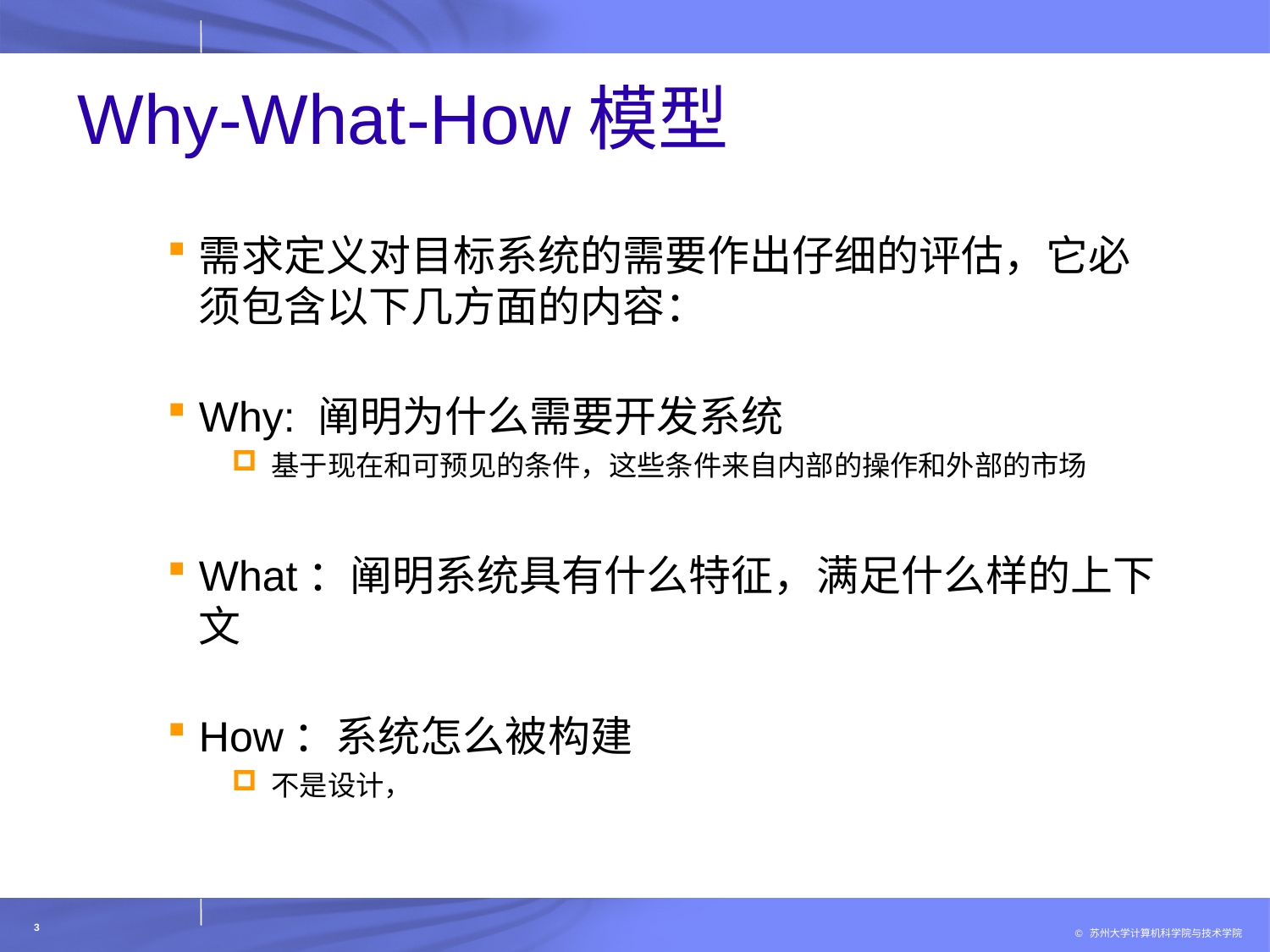

# Why-What-How模型
需求定义对目标系统的需要作出仔细的评估，它必须包含以下几方面的内容：

Why: 阐明为什么需要开发系统
基于现在和可预见的条件，这些条件来自内部的操作和外部的市场

What：阐明系统具有什么特征，满足什么样的上下文

How：系统怎么被构建
不是设计，
3